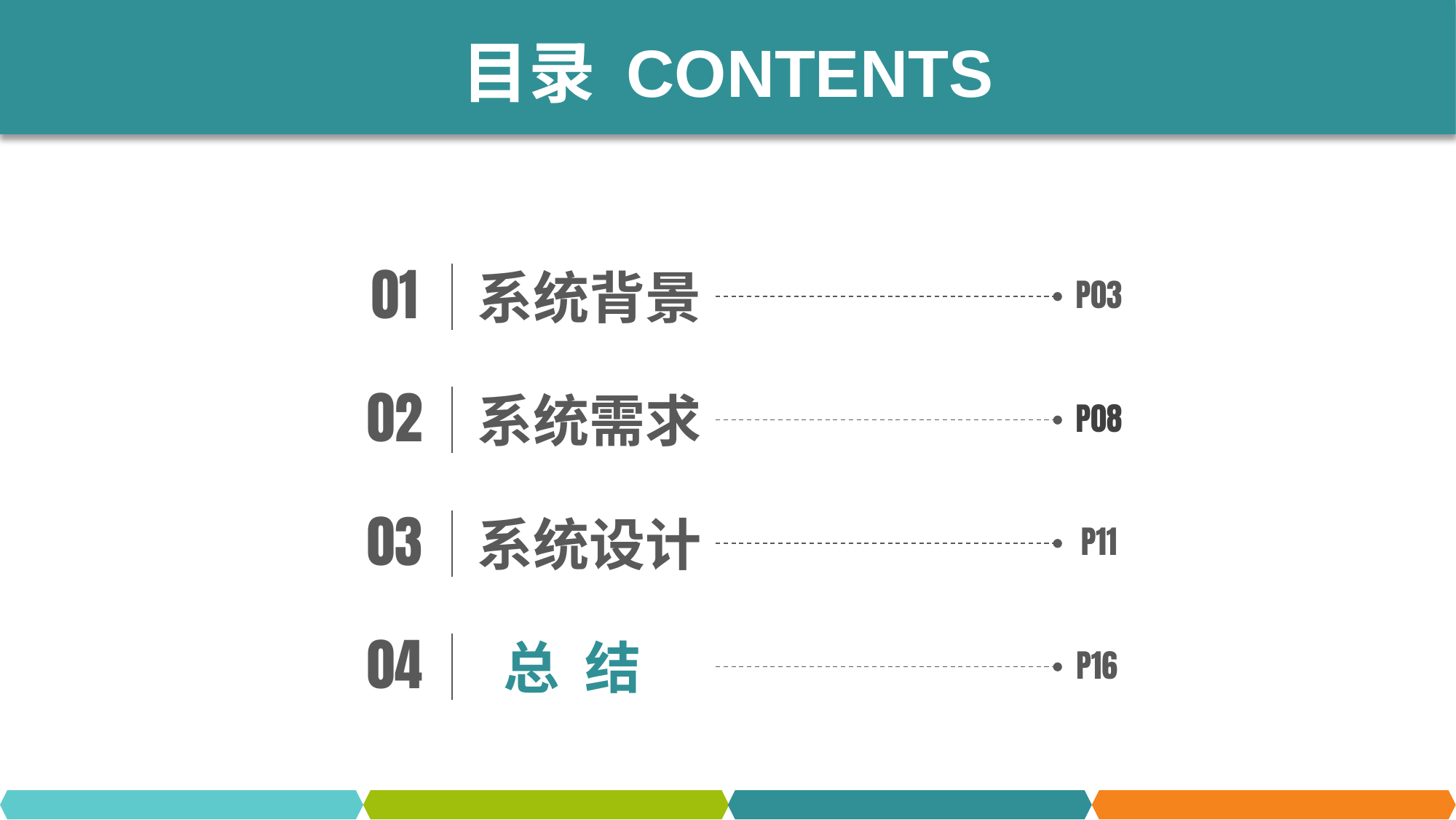

目录 CONTENTS
01
系统背景
P03
02
系统需求
P08
03
系统设计
P11
04
 总  结
P16